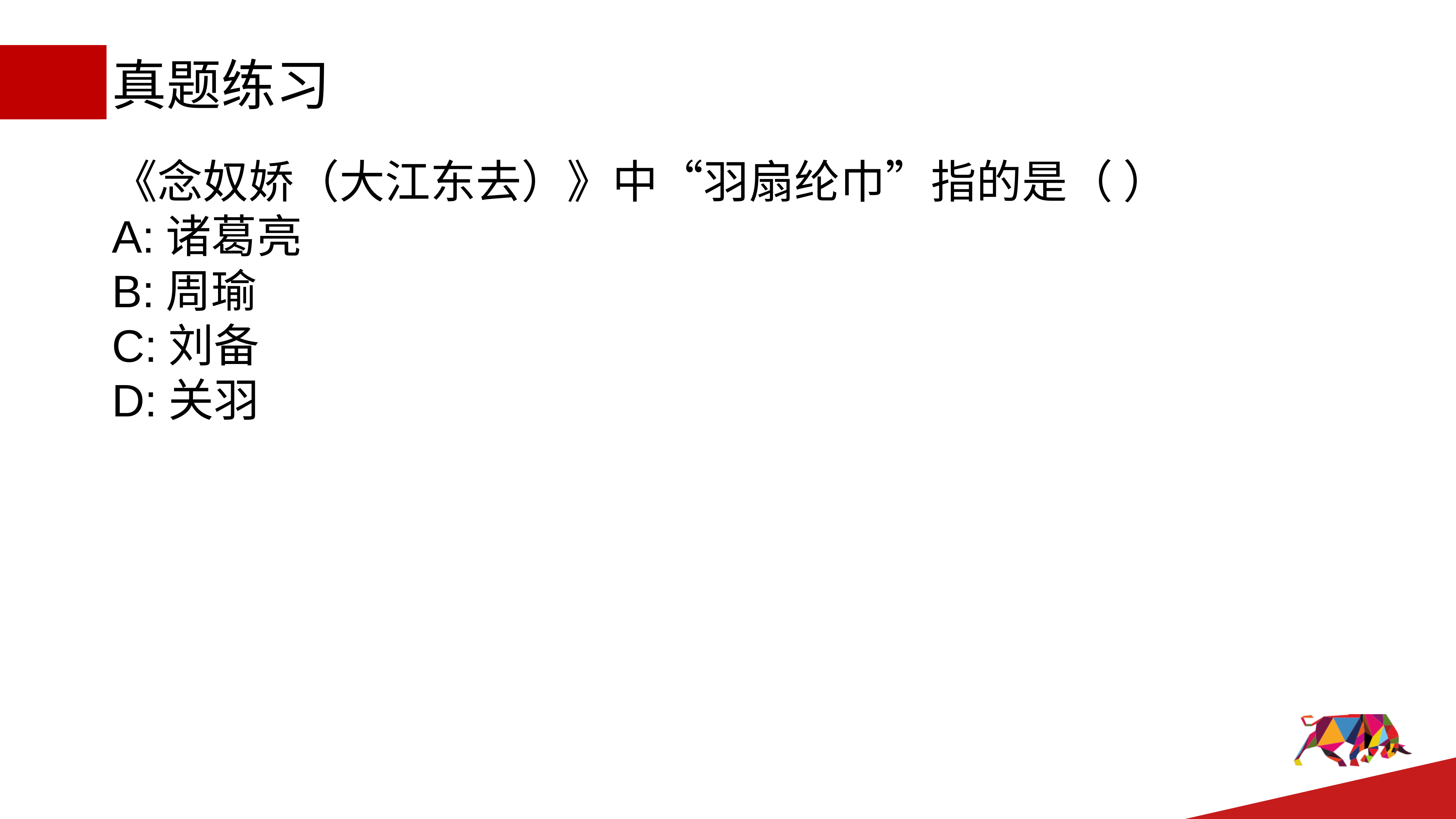

# 真题练习
《念奴娇（大江东去）》中“羽扇纶巾”指的是（ ）
A:诸葛亮
B:周瑜
C:刘备
D:关羽